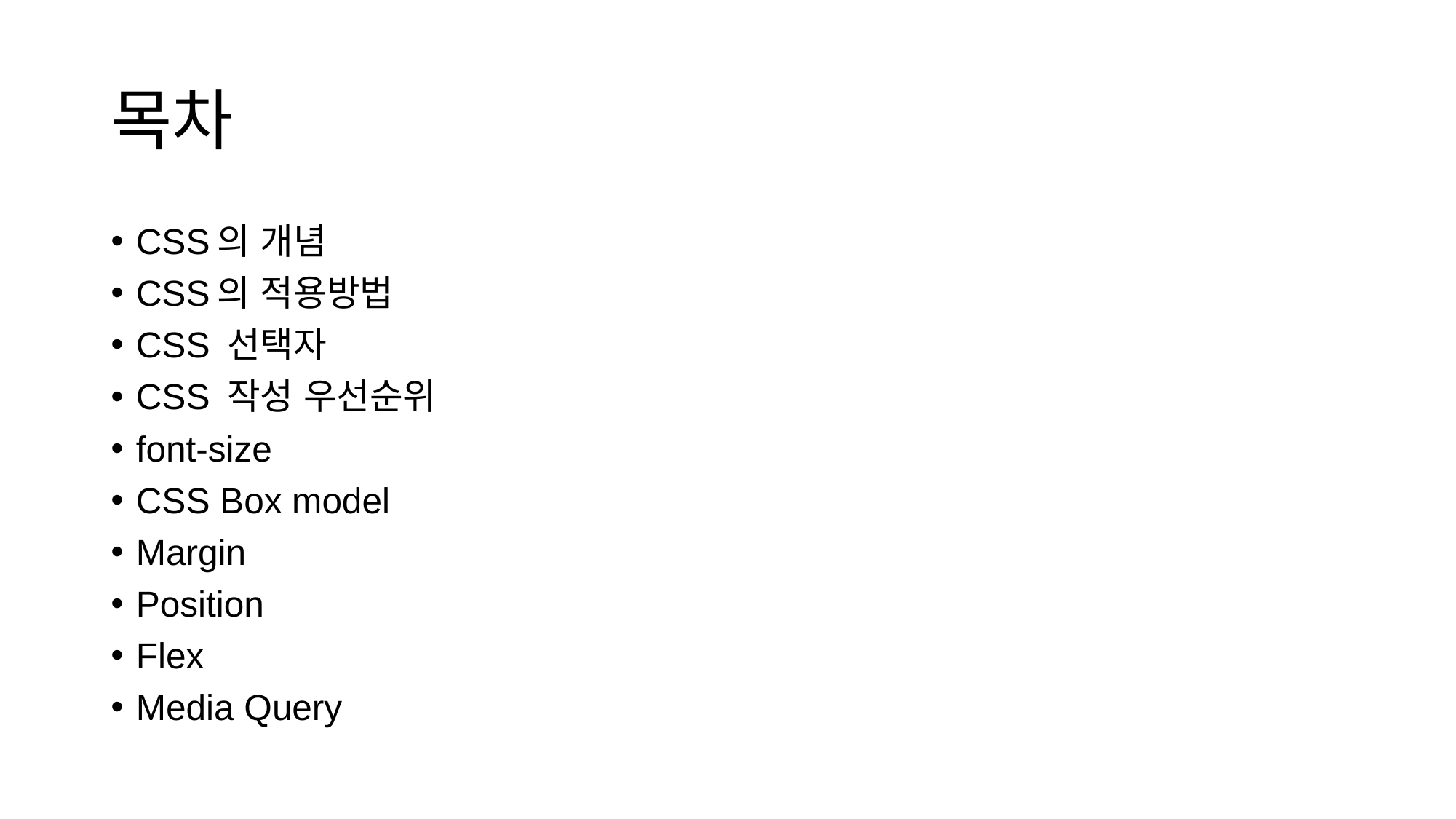

# 목차
CSS의 개념
CSS의 적용방법
CSS 선택자
CSS 작성 우선순위
font-size
CSS Box model
Margin
Position
Flex
Media Query